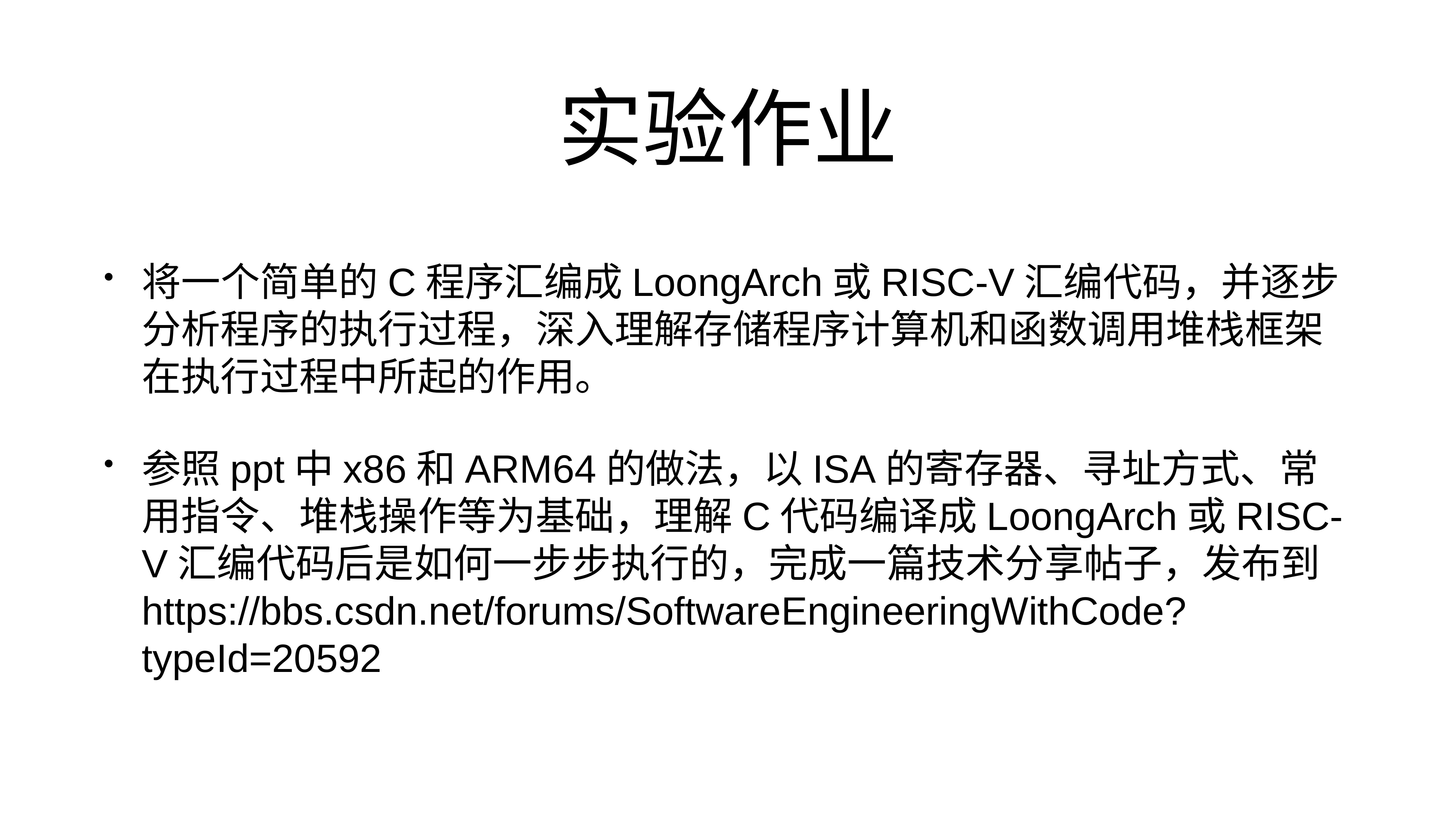

# 实验作业
将一个简单的C程序汇编成LoongArch或RISC-V汇编代码，并逐步分析程序的执行过程，深入理解存储程序计算机和函数调用堆栈框架在执行过程中所起的作用。
参照ppt中x86和ARM64的做法，以ISA的寄存器、寻址方式、常用指令、堆栈操作等为基础，理解C代码编译成LoongArch或RISC-V汇编代码后是如何一步步执行的，完成一篇技术分享帖子，发布到https://bbs.csdn.net/forums/SoftwareEngineeringWithCode?typeId=20592